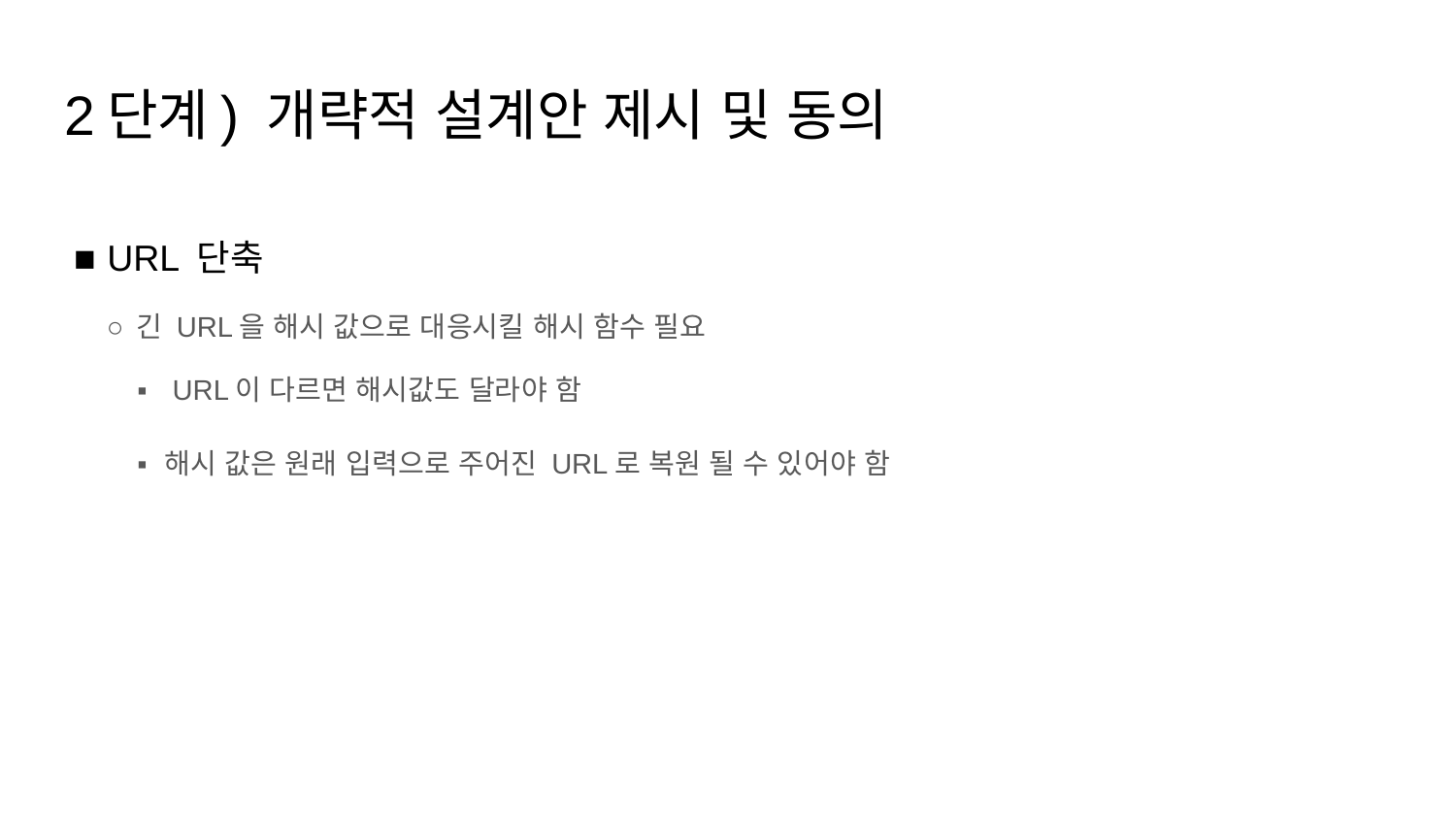

# 2단계) 개략적 설계안 제시 및 동의
URL 단축
긴 URL을 해시 값으로 대응시킬 해시 함수 필요
 URL이 다르면 해시값도 달라야 함
해시 값은 원래 입력으로 주어진 URL로 복원 될 수 있어야 함